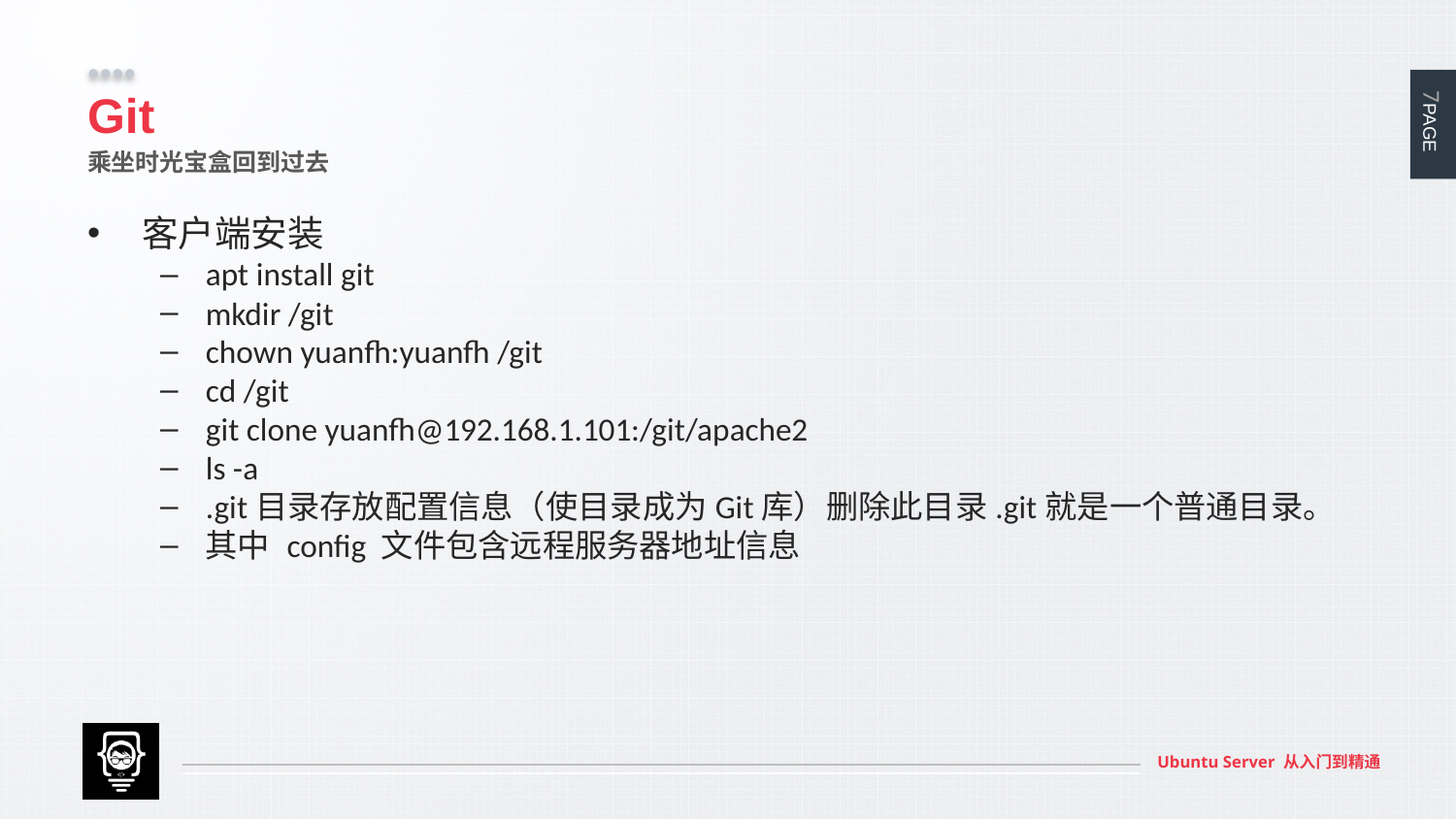

# Git
乘坐时光宝盒回到过去
客户端安装
apt install git
mkdir /git
chown yuanfh:yuanfh /git
cd /git
git clone yuanfh@192.168.1.101:/git/apache2
ls -a
.git目录存放配置信息（使目录成为Git库）删除此目录.git就是一个普通目录。
其中 config 文件包含远程服务器地址信息